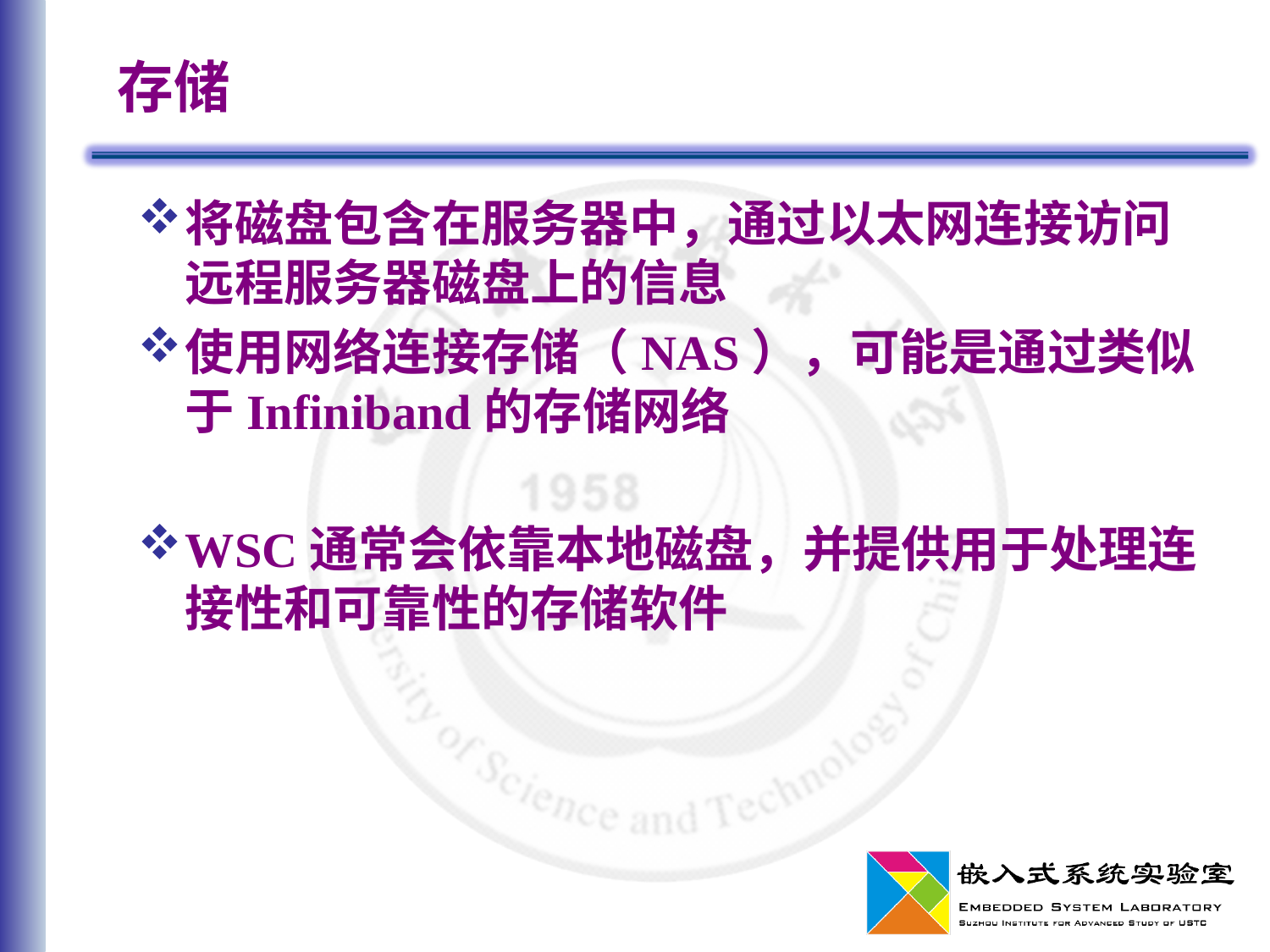

# 存储
将磁盘包含在服务器中，通过以太网连接访问远程服务器磁盘上的信息
使用网络连接存储（NAS），可能是通过类似于Infiniband的存储网络

WSC通常会依靠本地磁盘，并提供用于处理连接性和可靠性的存储软件